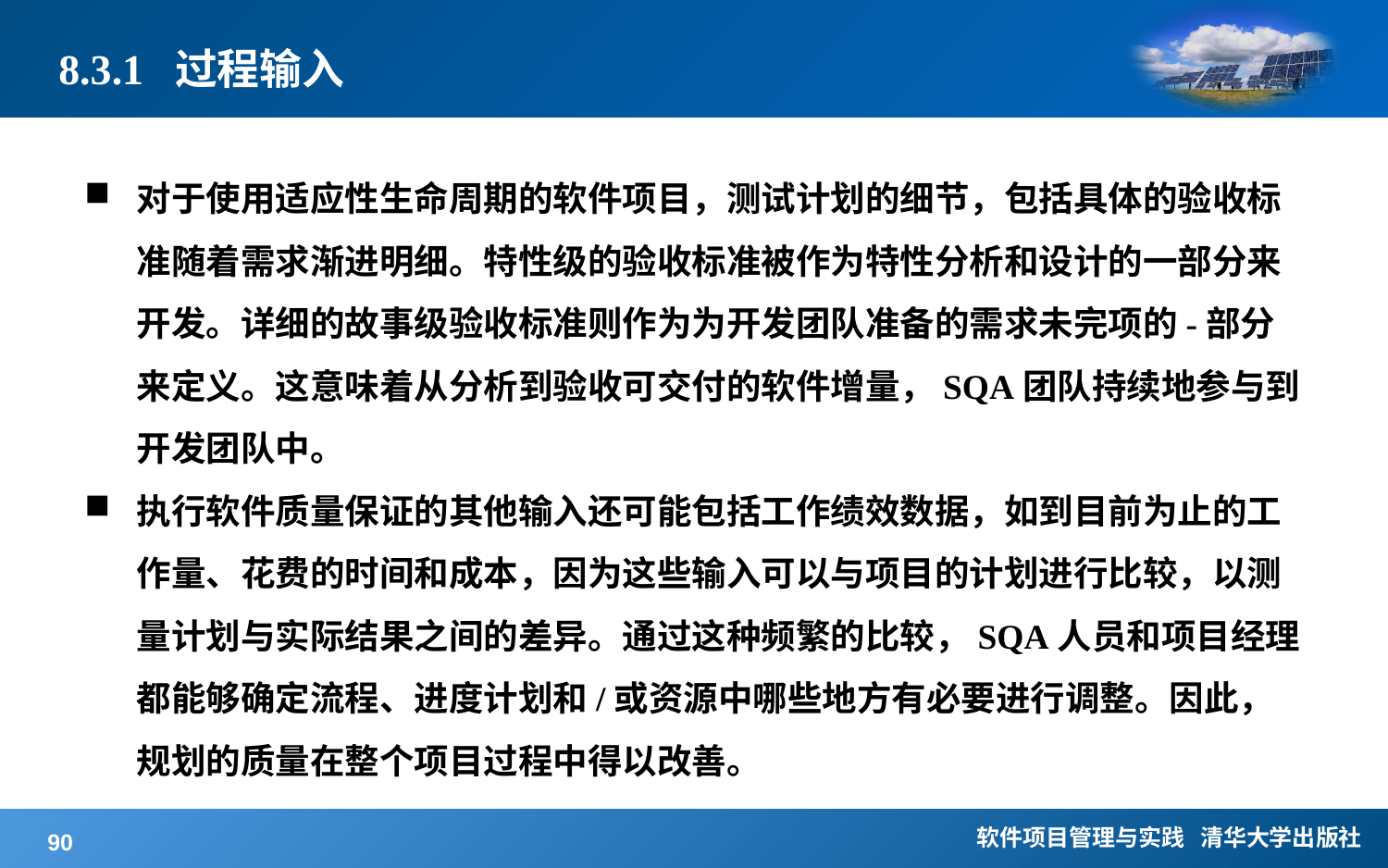

# 8.3.1  过程输入
对于使用适应性生命周期的软件项目，测试计划的细节，包括具体的验收标准随着需求渐进明细。特性级的验收标准被作为特性分析和设计的一部分来开发。详细的故事级验收标准则作为为开发团队准备的需求未完项的-部分来定义。这意味着从分析到验收可交付的软件增量，SQA团队持续地参与到开发团队中。
执行软件质量保证的其他输入还可能包括工作绩效数据，如到目前为止的工作量、花费的时间和成本，因为这些输入可以与项目的计划进行比较，以测量计划与实际结果之间的差异。通过这种频繁的比较，SQA人员和项目经理都能够确定流程、进度计划和/或资源中哪些地方有必要进行调整。因此，规划的质量在整个项目过程中得以改善。